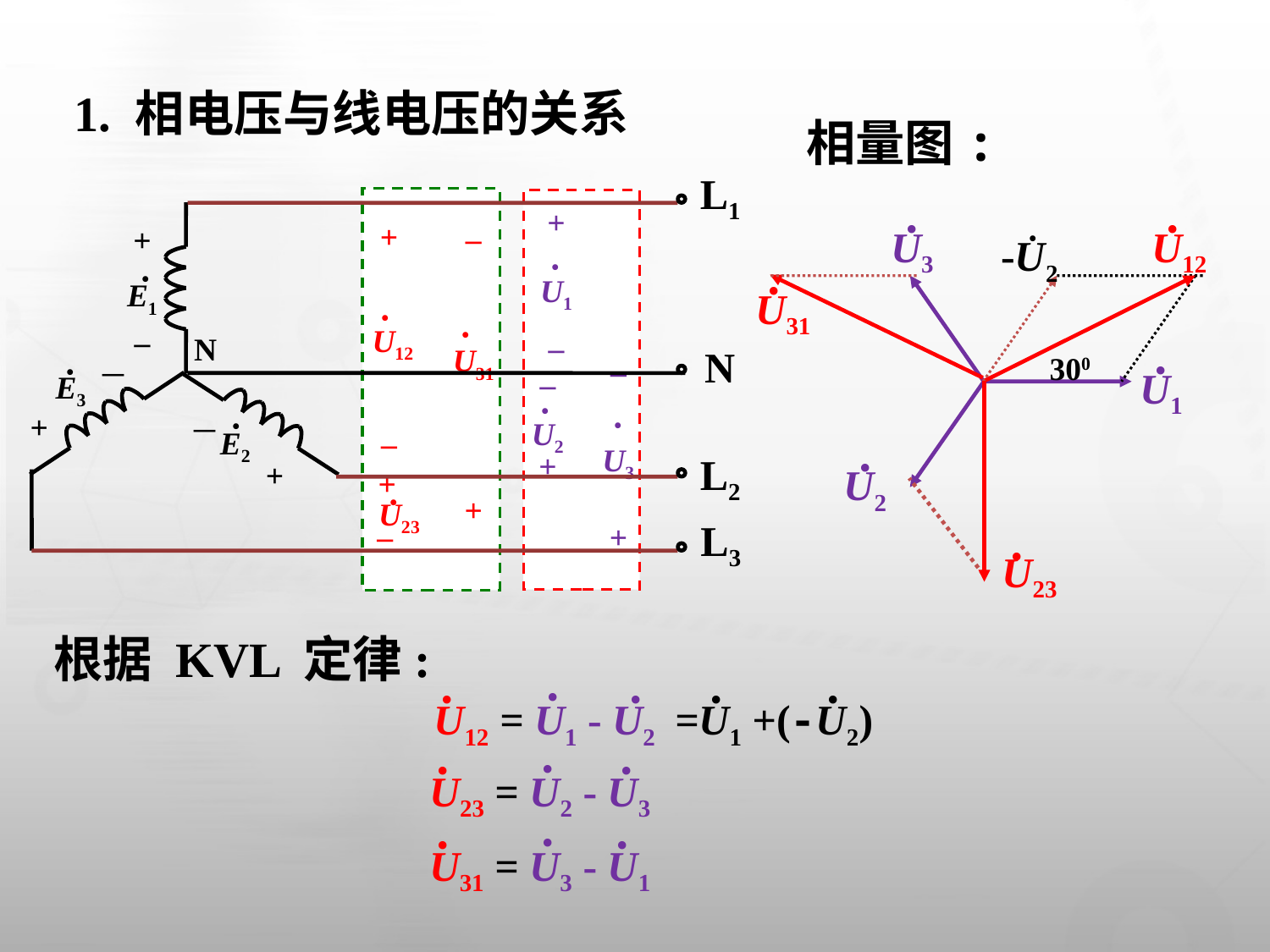

1. 相电压与线电压的关系
相量图:
L1

N
L2
L3
N
+
E1
_
·
_
E3
+
·
_
E2
+
·

_

U31

+
+

 U12

_

·

·
+
   U23
_
 ·

+
U1
_
 ·
_
U3
+
 ·
_
U2
+
 ·
  ·
U3

 ·
U12

300
 ·
-U2

 ·
U31

  ·
U1

·
U23

  ·
U2
根据 KVL 定律:
 ·
·
·
U12 = U1 - U2
·
·
=U1 +(-U2)
 ·
·
·
U23 = U2 - U3
 ·
·
·
U31 = U3 - U1